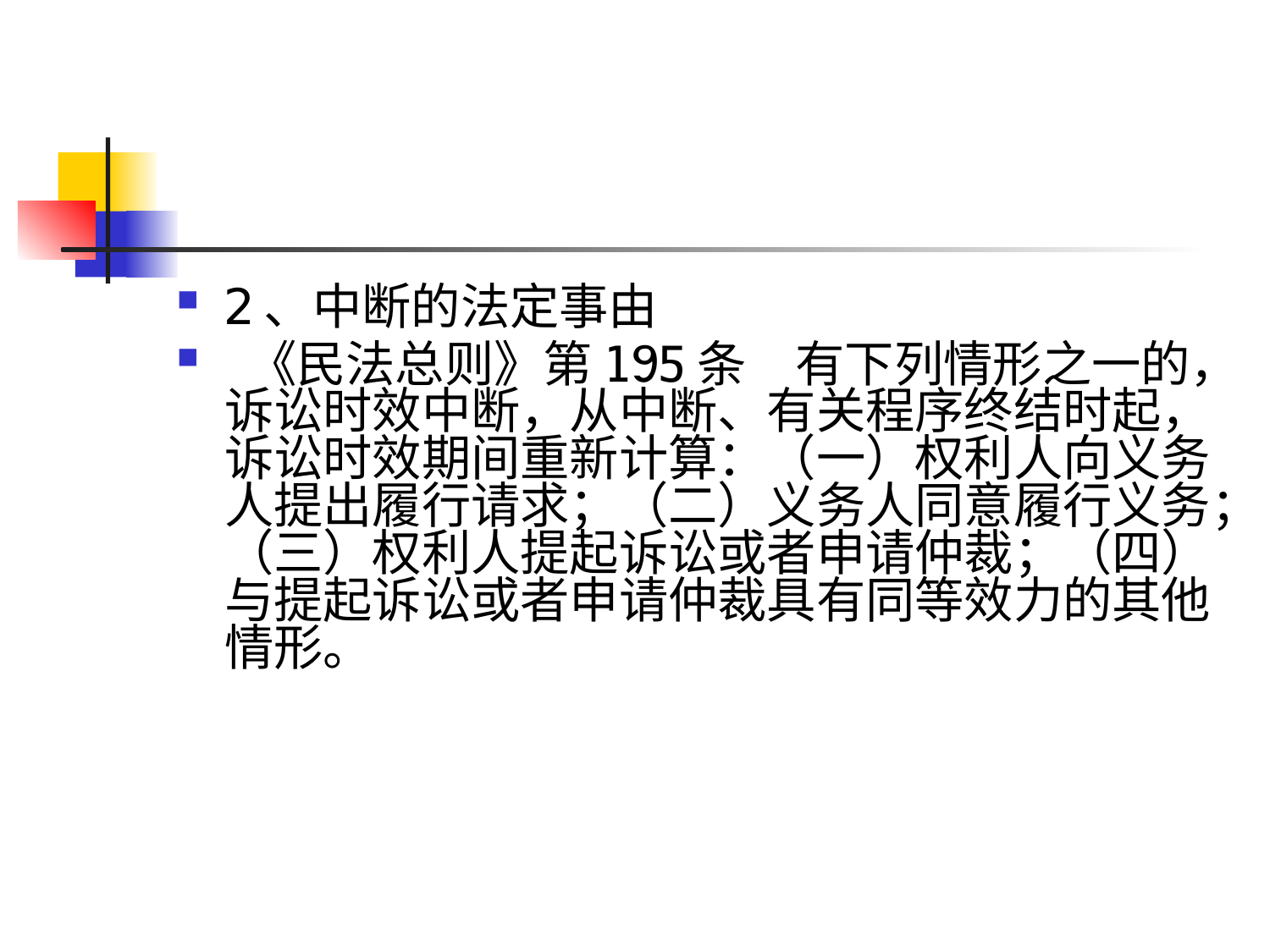

#
2、中断的法定事由
 《民法总则》第195条　有下列情形之一的，诉讼时效中断，从中断、有关程序终结时起，诉讼时效期间重新计算：（一）权利人向义务人提出履行请求；（二）义务人同意履行义务；（三）权利人提起诉讼或者申请仲裁；（四）与提起诉讼或者申请仲裁具有同等效力的其他情形。